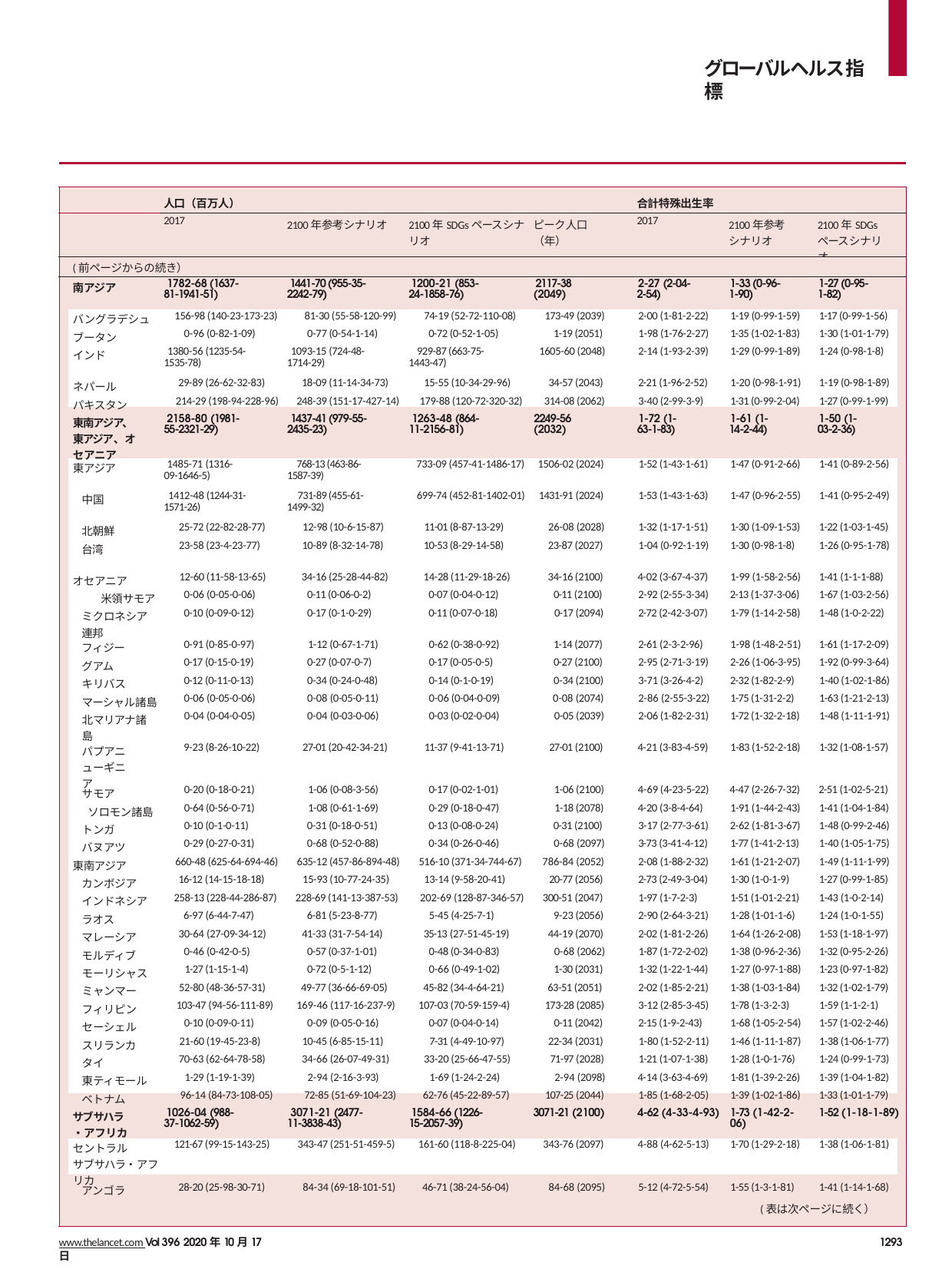

グローバルヘルス指標
|  |  |  |  |  |  |  |  |
| --- | --- | --- | --- | --- | --- | --- | --- |
|  | 人口（百万人） |  |  |  | 合計特殊出生率 |  |  |
|  | 2017 | 2100年参考シナリオ | 2100年SDGsペースシナリオ | ピーク人口（年） | 2017 | 2100年参考シナリオ | 2100年SDGsペースシナリオ |
| (前ページからの続き） |  |  |  |  |  |  |  |
| 南アジア | 1782-68 (1637-81-1941-51) | 1441-70 (955-35-2242-79) | 1200-21 (853-24-1858-76) | 2117-38 (2049) | 2-27 (2-04-2-54) | 1-33 (0-96-1-90) | 1-27 (0-95-1-82) |
| バングラデシュ | 156-98 (140-23-173-23) | 81-30 (55-58-120-99) | 74-19 (52-72-110-08) | 173-49 (2039) | 2-00 (1-81-2-22) | 1-19 (0-99-1-59) | 1-17 (0-99-1-56) |
| ブータン | 0-96 (0-82-1-09) | 0-77 (0-54-1-14) | 0-72 (0-52-1-05) | 1-19 (2051) | 1-98 (1-76-2-27) | 1-35 (1-02-1-83) | 1-30 (1-01-1-79) |
| インド | 1380-56 (1235-54-1535-78) | 1093-15 (724-48-1714-29) | 929-87 (663-75-1443-47) | 1605-60 (2048) | 2-14 (1-93-2-39) | 1-29 (0-99-1-89) | 1-24 (0-98-1-8) |
| ネパール | 29-89 (26-62-32-83) | 18-09 (11-14-34-73) | 15-55 (10-34-29-96) | 34-57 (2043) | 2-21 (1-96-2-52) | 1-20 (0-98-1-91) | 1-19 (0-98-1-89) |
| パキスタン | 214-29 (198-94-228-96) | 248-39 (151-17-427-14) | 179-88 (120-72-320-32) | 314-08 (2062) | 3-40 (2-99-3-9) | 1-31 (0-99-2-04) | 1-27 (0-99-1-99) |
| 東南アジア、東アジア、オセアニア | 2158-80 (1981-55-2321-29) | 1437-41 (979-55-2435-23) | 1263-48 (864-11-2156-81) | 2249-56 (2032) | 1-72 (1-63-1-83) | 1-61 (1-14-2-44) | 1-50 (1-03-2-36) |
| 東アジア | 1485-71 (1316-09-1646-5) | 768-13 (463-86-1587-39) | 733-09 (457-41-1486-17) | 1506-02 (2024) | 1-52 (1-43-1-61) | 1-47 (0-91-2-66) | 1-41 (0-89-2-56) |
| 中国 | 1412-48 (1244-31-1571-26) | 731-89 (455-61-1499-32) | 699-74 (452-81-1402-01) | 1431-91 (2024) | 1-53 (1-43-1-63) | 1-47 (0-96-2-55) | 1-41 (0-95-2-49) |
| 北朝鮮 | 25-72 (22-82-28-77) | 12-98 (10-6-15-87) | 11-01 (8-87-13-29) | 26-08 (2028) | 1-32 (1-17-1-51) | 1-30 (1-09-1-53) | 1-22 (1-03-1-45) |
| 台湾 | 23-58 (23-4-23-77) | 10-89 (8-32-14-78) | 10-53 (8-29-14-58) | 23-87 (2027) | 1-04 (0-92-1-19) | 1-30 (0-98-1-8) | 1-26 (0-95-1-78) |
| オセアニア | 12-60 (11-58-13-65) | 34-16 (25-28-44-82) | 14-28 (11-29-18-26) | 34-16 (2100) | 4-02 (3-67-4-37) | 1-99 (1-58-2-56) | 1-41 (1-1-1-88) |
| 米領サモア | 0-06 (0-05-0-06) | 0-11 (0-06-0-2) | 0-07 (0-04-0-12) | 0-11 (2100) | 2-92 (2-55-3-34) | 2-13 (1-37-3-06) | 1-67 (1-03-2-56) |
| ミクロネシア連邦 | 0-10 (0-09-0-12) | 0-17 (0-1-0-29) | 0-11 (0-07-0-18) | 0-17 (2094) | 2-72 (2-42-3-07) | 1-79 (1-14-2-58) | 1-48 (1-0-2-22) |
| フィジー | 0-91 (0-85-0-97) | 1-12 (0-67-1-71) | 0-62 (0-38-0-92) | 1-14 (2077) | 2-61 (2-3-2-96) | 1-98 (1-48-2-51) | 1-61 (1-17-2-09) |
| グアム | 0-17 (0-15-0-19) | 0-27 (0-07-0-7) | 0-17 (0-05-0-5) | 0-27 (2100) | 2-95 (2-71-3-19) | 2-26 (1-06-3-95) | 1-92 (0-99-3-64) |
| キリバス | 0-12 (0-11-0-13) | 0-34 (0-24-0-48) | 0-14 (0-1-0-19) | 0-34 (2100) | 3-71 (3-26-4-2) | 2-32 (1-82-2-9) | 1-40 (1-02-1-86) |
| マーシャル諸島 | 0-06 (0-05-0-06) | 0-08 (0-05-0-11) | 0-06 (0-04-0-09) | 0-08 (2074) | 2-86 (2-55-3-22) | 1-75 (1-31-2-2) | 1-63 (1-21-2-13) |
| 北マリアナ諸島 | 0-04 (0-04-0-05) | 0-04 (0-03-0-06) | 0-03 (0-02-0-04) | 0-05 (2039) | 2-06 (1-82-2-31) | 1-72 (1-32-2-18) | 1-48 (1-11-1-91) |
| パプアニューギニア | 9-23 (8-26-10-22) | 27-01 (20-42-34-21) | 11-37 (9-41-13-71) | 27-01 (2100) | 4-21 (3-83-4-59) | 1-83 (1-52-2-18) | 1-32 (1-08-1-57) |
| サモア | 0-20 (0-18-0-21) | 1-06 (0-08-3-56) | 0-17 (0-02-1-01) | 1-06 (2100) | 4-69 (4-23-5-22) | 4-47 (2-26-7-32) | 2-51 (1-02-5-21) |
| ソロモン諸島 | 0-64 (0-56-0-71) | 1-08 (0-61-1-69) | 0-29 (0-18-0-47) | 1-18 (2078) | 4-20 (3-8-4-64) | 1-91 (1-44-2-43) | 1-41 (1-04-1-84) |
| トンガ | 0-10 (0-1-0-11) | 0-31 (0-18-0-51) | 0-13 (0-08-0-24) | 0-31 (2100) | 3-17 (2-77-3-61) | 2-62 (1-81-3-67) | 1-48 (0-99-2-46) |
| バヌアツ | 0-29 (0-27-0-31) | 0-68 (0-52-0-88) | 0-34 (0-26-0-46) | 0-68 (2097) | 3-73 (3-41-4-12) | 1-77 (1-41-2-13) | 1-40 (1-05-1-75) |
| 東南アジア | 660-48 (625-64-694-46) | 635-12 (457-86-894-48) | 516-10 (371-34-744-67) | 786-84 (2052) | 2-08 (1-88-2-32) | 1-61 (1-21-2-07) | 1-49 (1-11-1-99) |
| カンボジア | 16-12 (14-15-18-18) | 15-93 (10-77-24-35) | 13-14 (9-58-20-41) | 20-77 (2056) | 2-73 (2-49-3-04) | 1-30 (1-0-1-9) | 1-27 (0-99-1-85) |
| インドネシア | 258-13 (228-44-286-87) | 228-69 (141-13-387-53) | 202-69 (128-87-346-57) | 300-51 (2047) | 1-97 (1-7-2-3) | 1-51 (1-01-2-21) | 1-43 (1-0-2-14) |
| ラオス | 6-97 (6-44-7-47) | 6-81 (5-23-8-77) | 5-45 (4-25-7-1) | 9-23 (2056) | 2-90 (2-64-3-21) | 1-28 (1-01-1-6) | 1-24 (1-0-1-55) |
| マレーシア | 30-64 (27-09-34-12) | 41-33 (31-7-54-14) | 35-13 (27-51-45-19) | 44-19 (2070) | 2-02 (1-81-2-26) | 1-64 (1-26-2-08) | 1-53 (1-18-1-97) |
| モルディブ | 0-46 (0-42-0-5) | 0-57 (0-37-1-01) | 0-48 (0-34-0-83) | 0-68 (2062) | 1-87 (1-72-2-02) | 1-38 (0-96-2-36) | 1-32 (0-95-2-26) |
| モーリシャス | 1-27 (1-15-1-4) | 0-72 (0-5-1-12) | 0-66 (0-49-1-02) | 1-30 (2031) | 1-32 (1-22-1-44) | 1-27 (0-97-1-88) | 1-23 (0-97-1-82) |
| ミャンマー | 52-80 (48-36-57-31) | 49-77 (36-66-69-05) | 45-82 (34-4-64-21) | 63-51 (2051) | 2-02 (1-85-2-21) | 1-38 (1-03-1-84) | 1-32 (1-02-1-79) |
| フィリピン | 103-47 (94-56-111-89) | 169-46 (117-16-237-9) | 107-03 (70-59-159-4) | 173-28 (2085) | 3-12 (2-85-3-45) | 1-78 (1-3-2-3) | 1-59 (1-1-2-1) |
| セーシェル | 0-10 (0-09-0-11) | 0-09 (0-05-0-16) | 0-07 (0-04-0-14) | 0-11 (2042) | 2-15 (1-9-2-43) | 1-68 (1-05-2-54) | 1-57 (1-02-2-46) |
| スリランカ | 21-60 (19-45-23-8) | 10-45 (6-85-15-11) | 7-31 (4-49-10-97) | 22-34 (2031) | 1-80 (1-52-2-11) | 1-46 (1-11-1-87) | 1-38 (1-06-1-77) |
| タイ | 70-63 (62-64-78-58) | 34-66 (26-07-49-31) | 33-20 (25-66-47-55) | 71-97 (2028) | 1-21 (1-07-1-38) | 1-28 (1-0-1-76) | 1-24 (0-99-1-73) |
| 東ティモール | 1-29 (1-19-1-39) | 2-94 (2-16-3-93) | 1-69 (1-24-2-24) | 2-94 (2098) | 4-14 (3-63-4-69) | 1-81 (1-39-2-26) | 1-39 (1-04-1-82) |
| ベトナム | 96-14 (84-73-108-05) | 72-85 (51-69-104-23) | 62-76 (45-22-89-57) | 107-25 (2044) | 1-85 (1-68-2-05) | 1-39 (1-02-1-86) | 1-33 (1-01-1-79) |
| サブサハラ・アフリカ | 1026-04 (988-37-1062-59) | 3071-21 (2477-11-3838-43) | 1584-66 (1226-15-2057-39) | 3071-21 (2100) | 4-62 (4-33-4-93) | 1-73 (1-42-2-06) | 1-52 (1-18-1-89) |
| セントラル サブサハラ・アフリカ | 121-67 (99-15-143-25) | 343-47 (251-51-459-5) | 161-60 (118-8-225-04) | 343-76 (2097) | 4-88 (4-62-5-13) | 1-70 (1-29-2-18) | 1-38 (1-06-1-81) |
| アンゴラ | 28-20 (25-98-30-71) | 84-34 (69-18-101-51) | 46-71 (38-24-56-04) | 84-68 (2095) | 5-12 (4-72-5-54) | 1-55 (1-3-1-81) | 1-41 (1-14-1-68) |
|  |  |  |  |  |  | (表は次ページに続く） |  |

www.thelancet.com Vol 396 2020年10月17日
1293